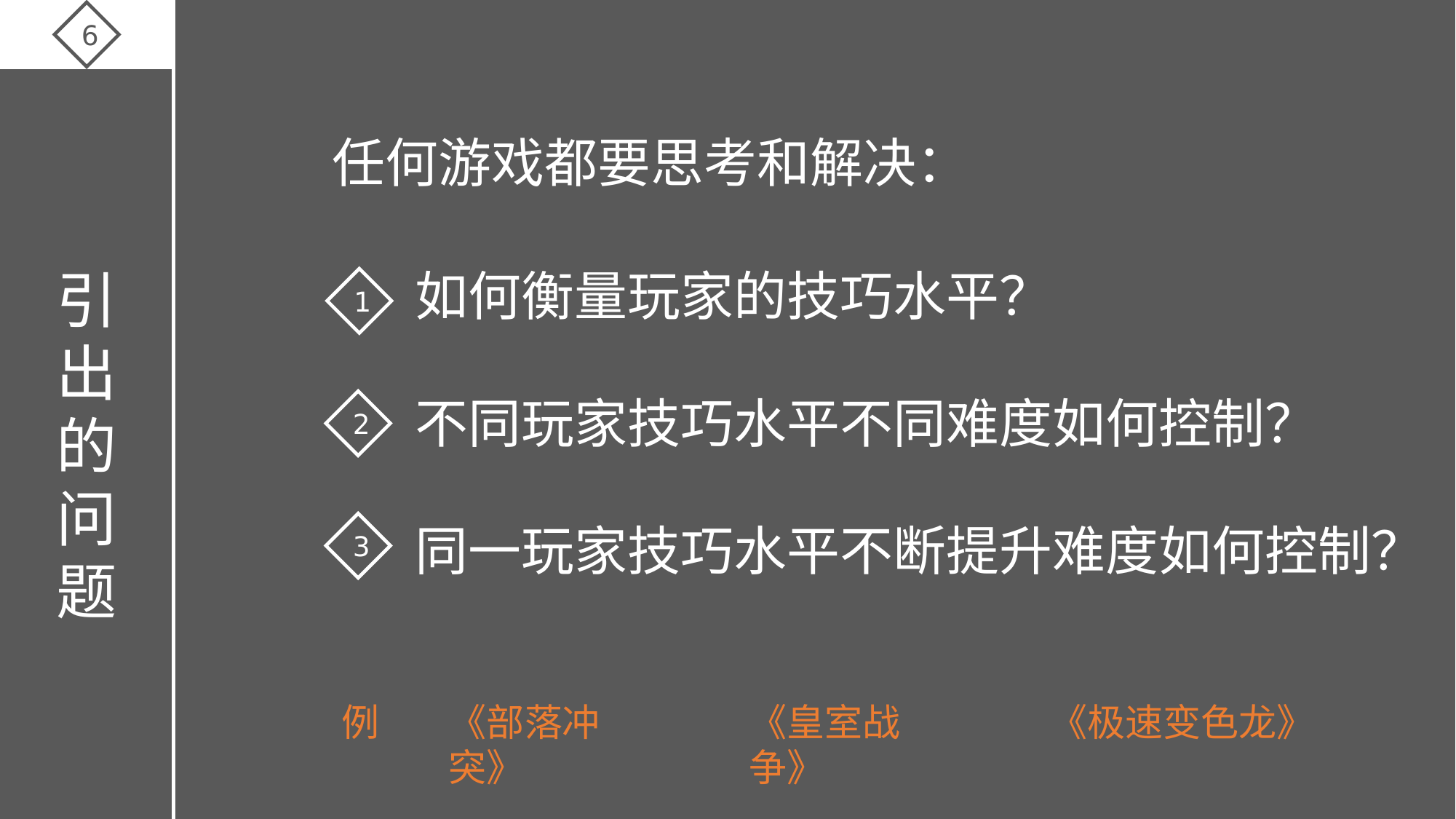

6
任何游戏都要思考和解决：
引出的问题
如何衡量玩家的技巧水平？

不同玩家技巧水平不同难度如何控制？

同一玩家技巧水平不断提升难度如何控制？
1
2
3
例
《部落冲突》
《皇室战争》
《极速变色龙》